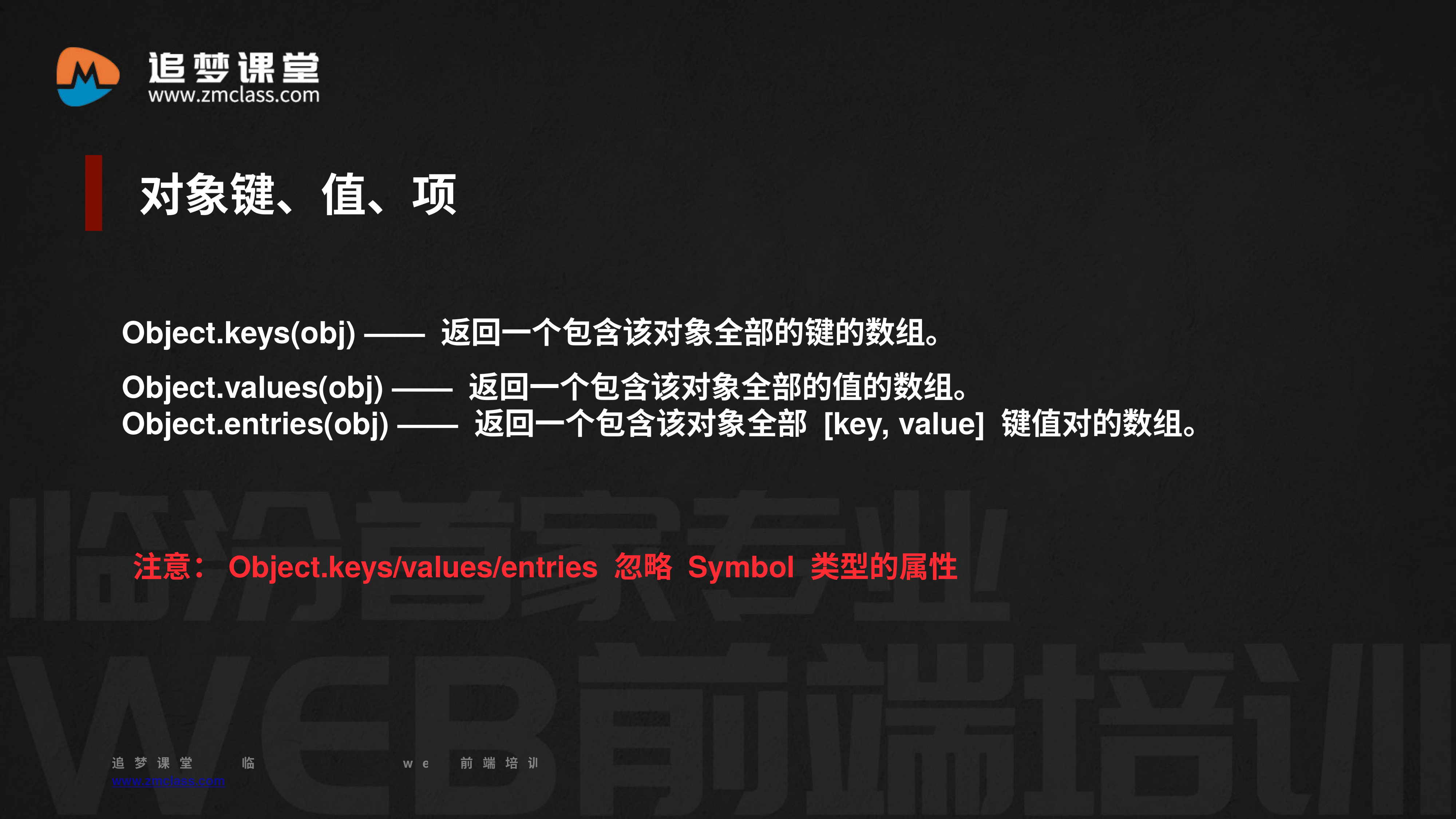

对象键、值、项
Object.keys(obj) —— 返回一个包含该对象全部的键的数组。
Object.values(obj) —— 返回一个包含该对象全部的值的数组。
Object.entries(obj) —— 返回一个包含该对象全部 [key, value] 键值对的数组。
 注意：Object.keys/values/entries 忽略 Symbol 类型的属性
追梦课堂   临汾首家专业的web前端培训机构                                                          www.zmclass.com
14